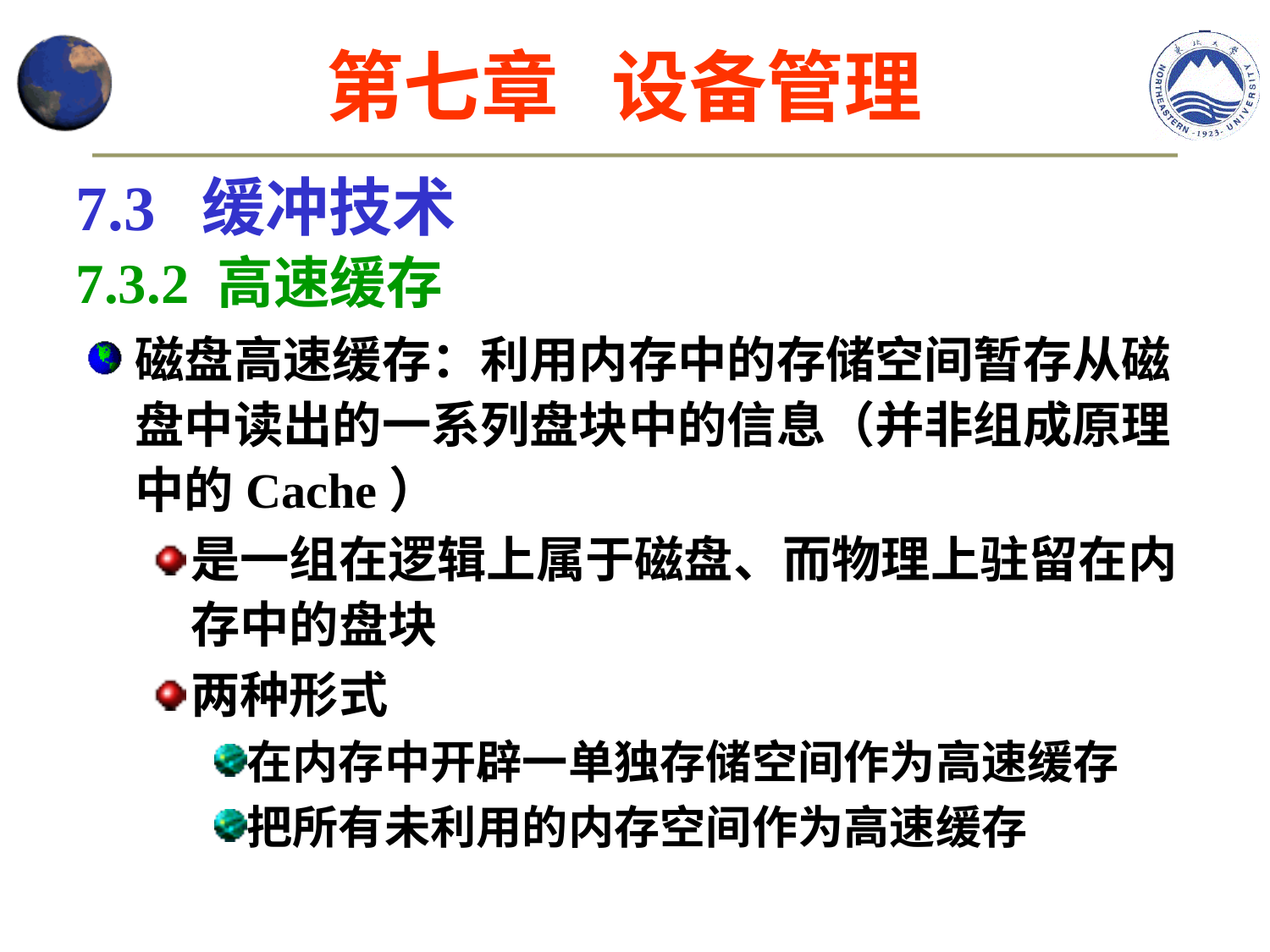

第七章   设备管理

7.3  缓冲技术
7.3.2 高速缓存
磁盘高速缓存：利用内存中的存储空间暂存从磁盘中读出的一系列盘块中的信息（并非组成原理中的Cache）
是一组在逻辑上属于磁盘、而物理上驻留在内存中的盘块
两种形式
在内存中开辟一单独存储空间作为高速缓存
把所有未利用的内存空间作为高速缓存